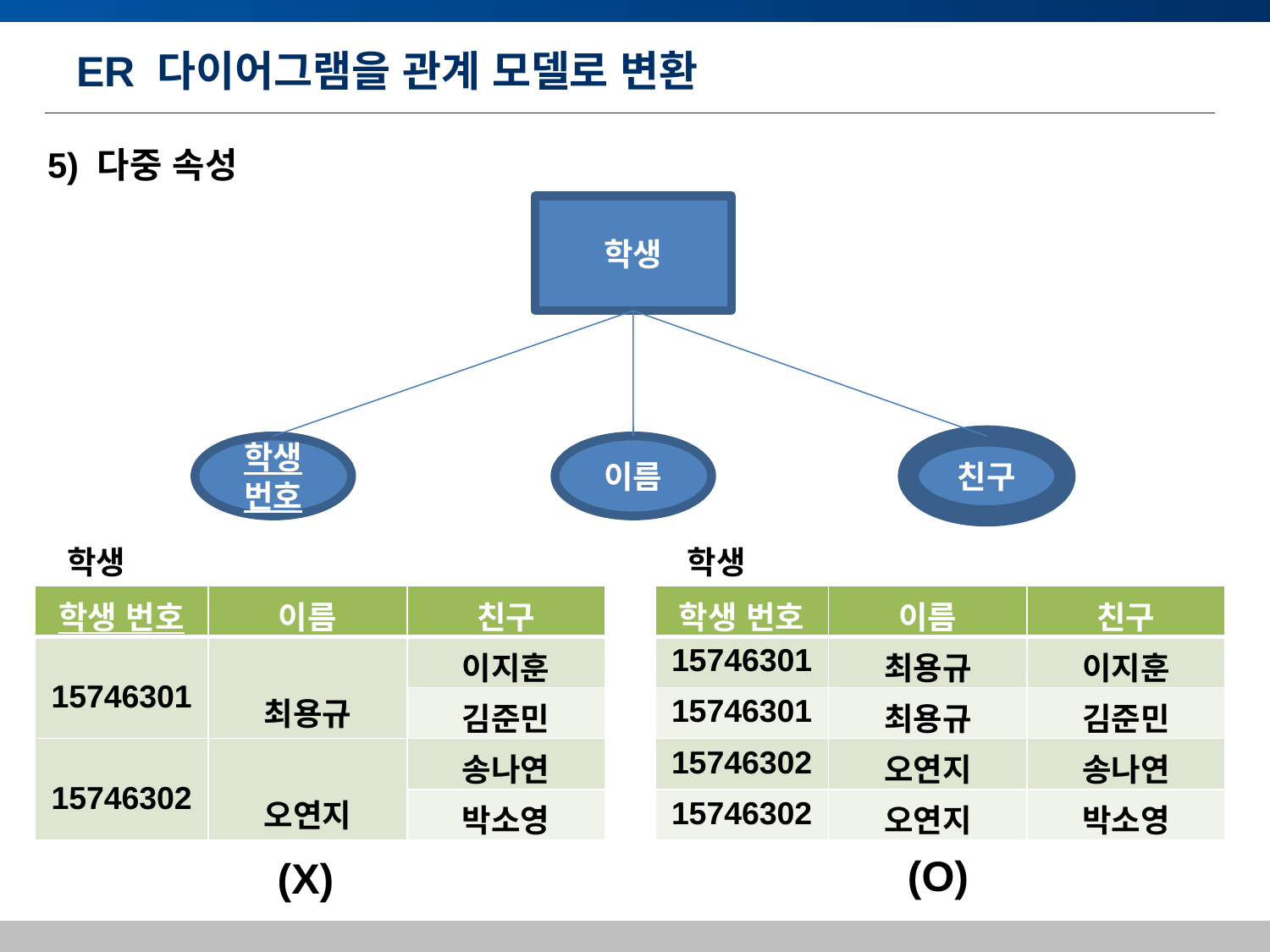

# ER 다이어그램을 관계 모델로 변환
5) 다중 속성
학생
학생번호
이름
친구
학생
학생
| 학생 번호 | 이름 | 친구 |
| --- | --- | --- |
| 15746301 | 최용규 | 이지훈 |
|  |  | 김준민 |
| 15746302 | 오연지 | 송나연 |
|  |  | 박소영 |
| 학생 번호 | 이름 | 친구 |
| --- | --- | --- |
| 15746301 | 최용규 | 이지훈 |
| 15746301 | 최용규 | 김준민 |
| 15746302 | 오연지 | 송나연 |
| 15746302 | 오연지 | 박소영 |
(O)
(X)